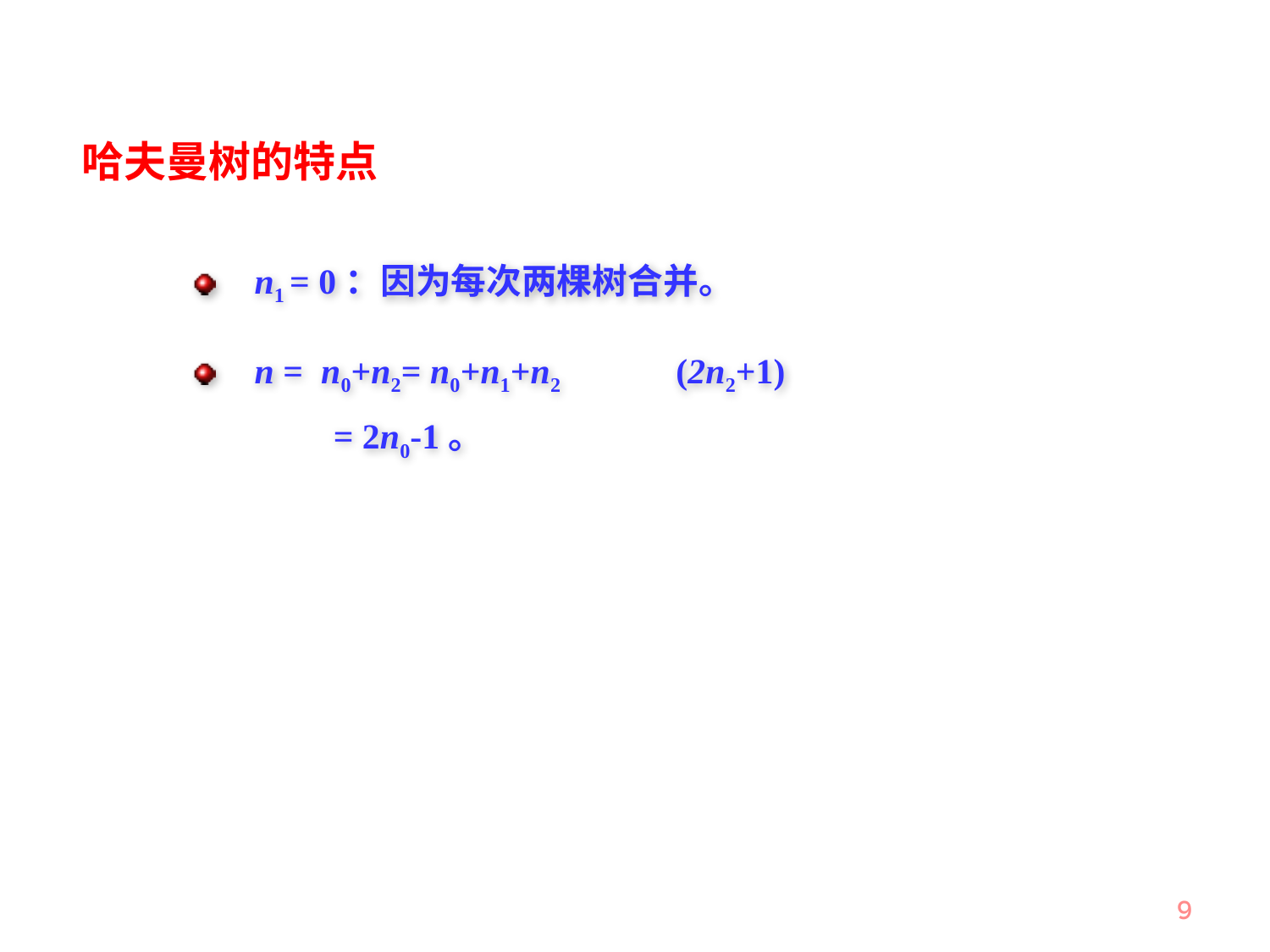

哈夫曼树的特点
n1 = 0：因为每次两棵树合并。
n =  n0+n2= n0+n1+n2             (2n2+1)
                = 2n0-1。
9